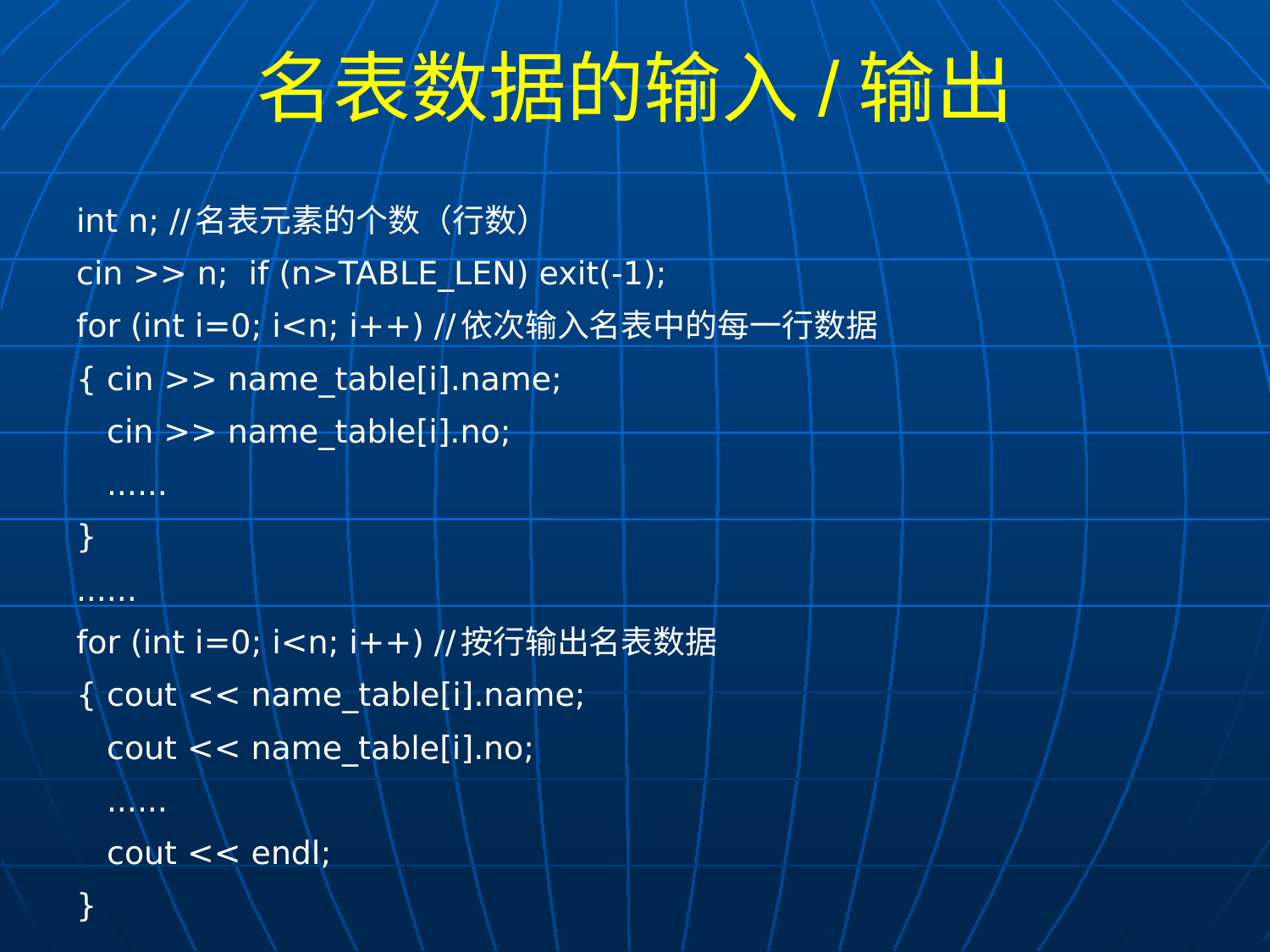

# 名表数据的输入/输出
int n; //名表元素的个数（行数）
cin >> n;  if (n>TABLE_LEN) exit(-1);
for (int i=0; i<n; i++) //依次输入名表中的每一行数据
{ cin >> name_table[i].name;
   cin >> name_table[i].no;
   ......
}
......
for (int i=0; i<n; i++) //按行输出名表数据
{ cout << name_table[i].name;
   cout << name_table[i].no;
   ......
   cout << endl;
}